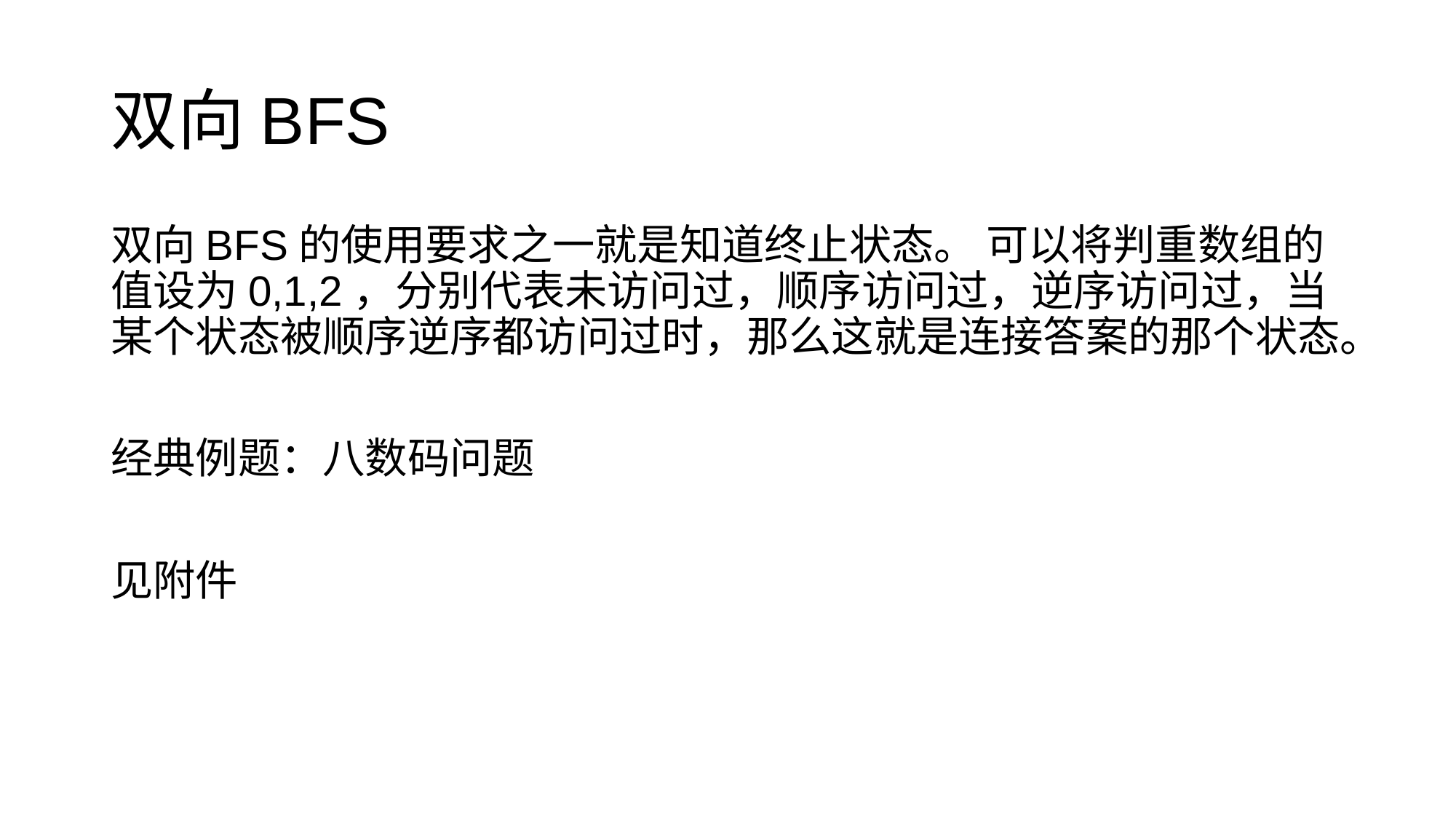

# 双向BFS
双向BFS的使用要求之一就是知道终止状态。 可以将判重数组的值设为0,1,2，分别代表未访问过，顺序访问过，逆序访问过，当某个状态被顺序逆序都访问过时，那么这就是连接答案的那个状态。

经典例题：八数码问题

见附件